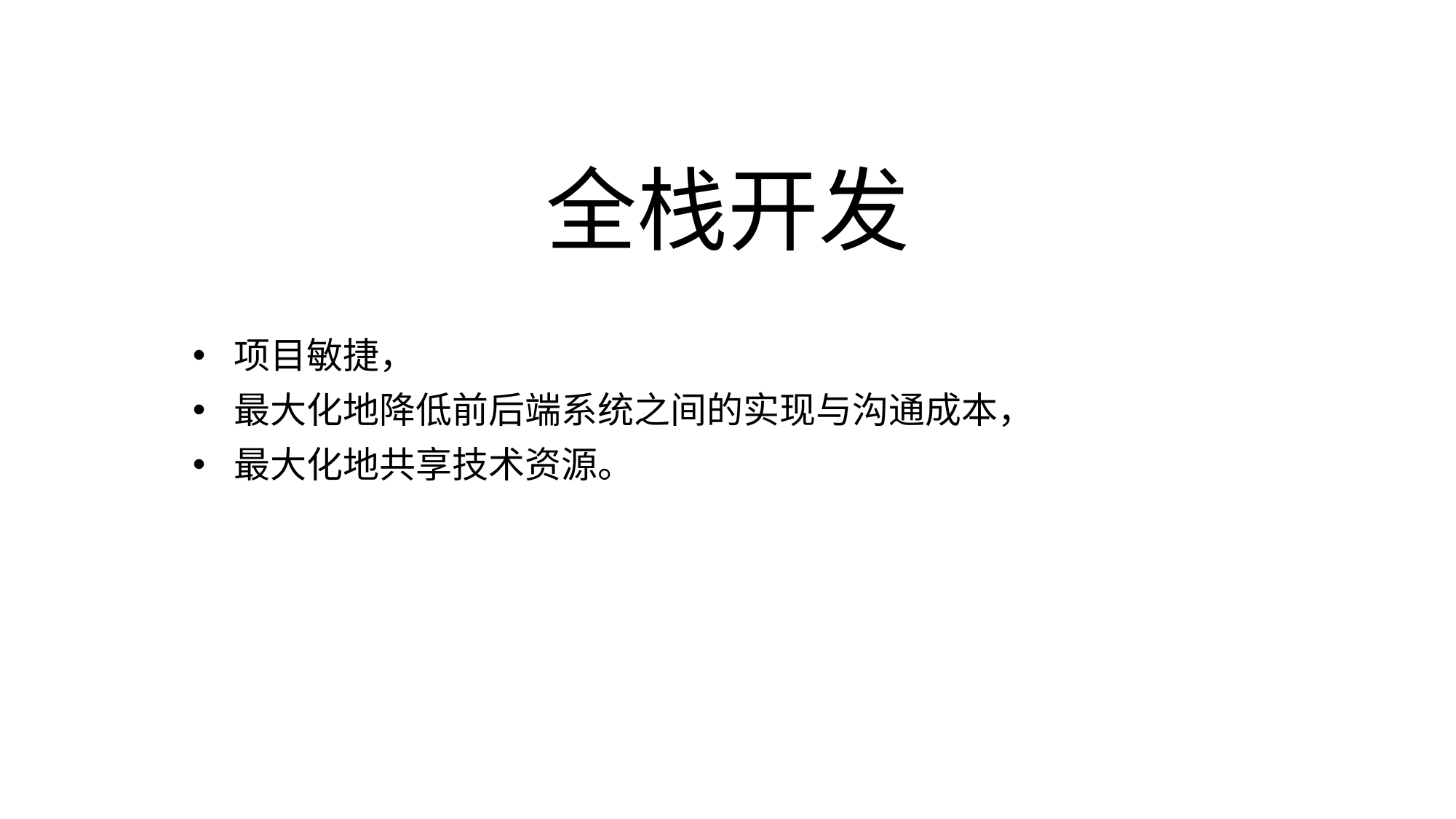

# 全栈开发
项目敏捷，
最大化地降低前后端系统之间的实现与沟通成本，
最大化地共享技术资源。